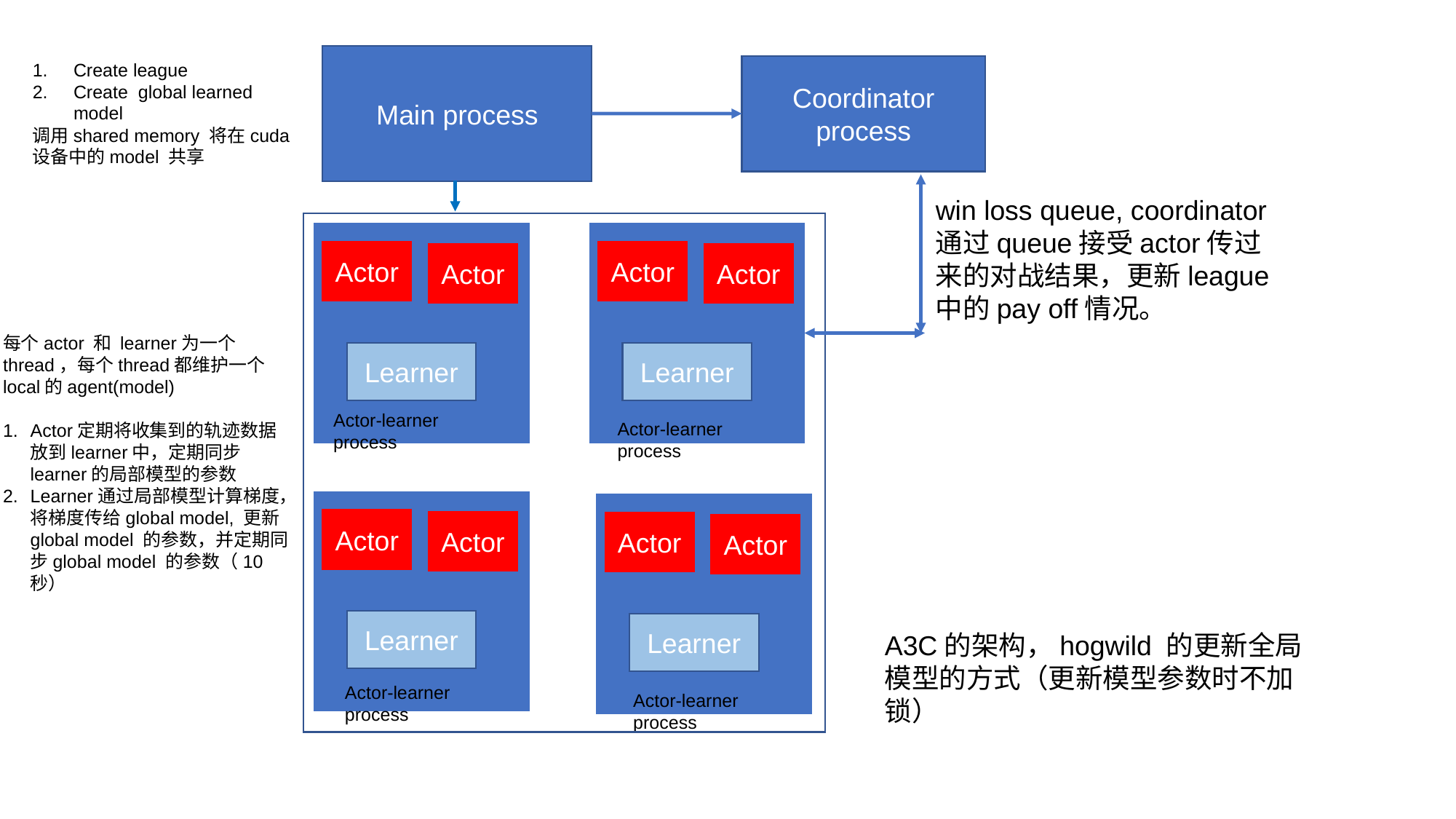

Main process
Create league
Create  global learned model
调用shared memory 将在cuda设备中的model 共享

Coordinator process
win loss queue, coordinator 通过queue接受actor传过来的对战结果，更新league中的pay off情况。

Actor
Actor
Actor
Actor
每个actor 和 learner为一个thread，每个thread都维护一个local的agent(model)

Actor定期将收集到的轨迹数据放到learner中，定期同步learner的局部模型的参数
Learner通过局部模型计算梯度，将梯度传给global model, 更新global model 的参数，并定期同步global model 的参数（10秒）
Learner
Learner
Actor-learner process
Actor-learner process

Actor
Actor
Actor
Actor
Learner
Learner
A3C的架构，hogwild 的更新全局模型的方式（更新模型参数时不加锁）
Actor-learner process
Actor-learner process